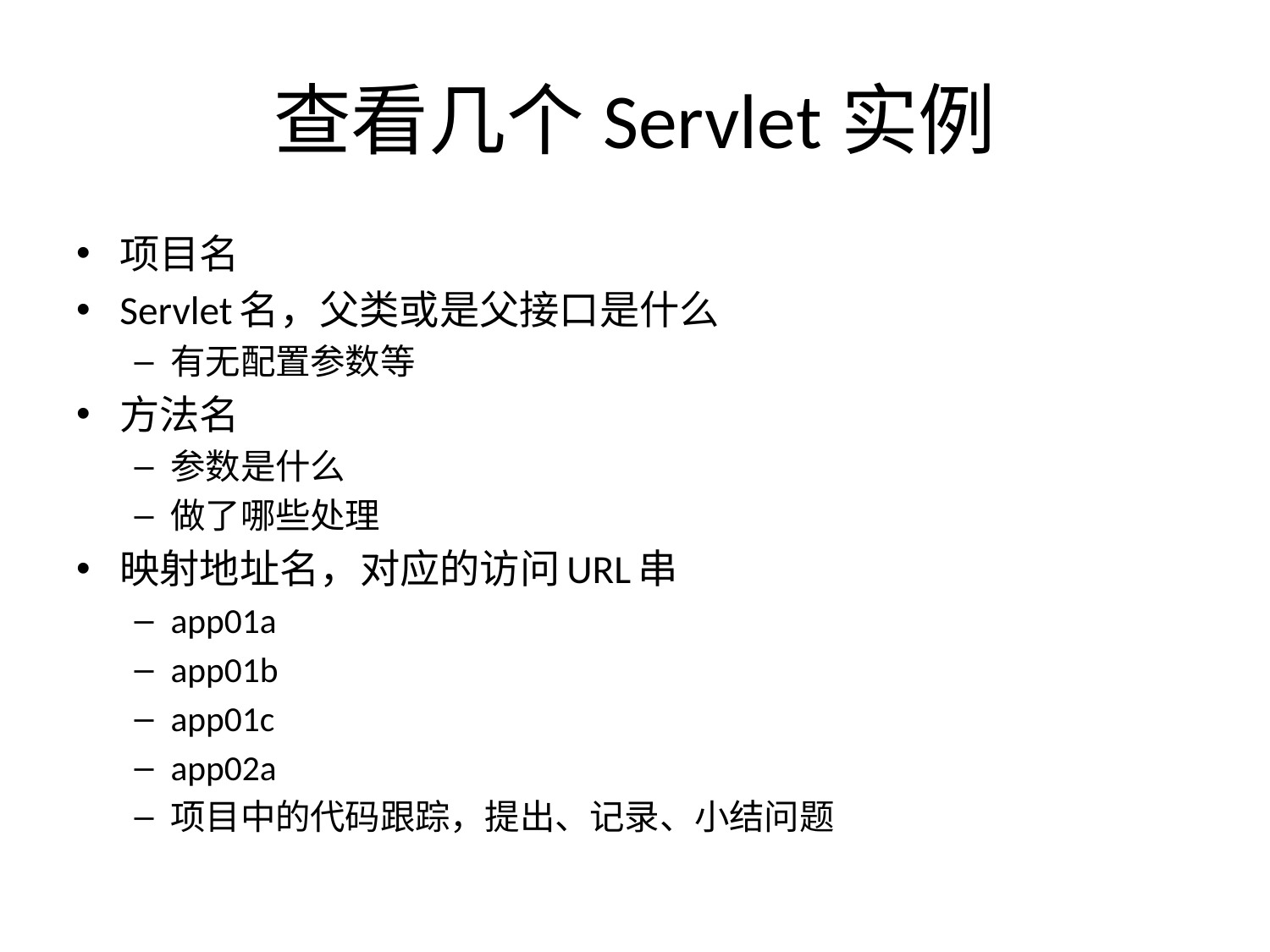

# 查看几个Servlet实例
项目名
Servlet名，父类或是父接口是什么
有无配置参数等
方法名
参数是什么
做了哪些处理
映射地址名，对应的访问URL串
app01a
app01b
app01c
app02a
项目中的代码跟踪，提出、记录、小结问题